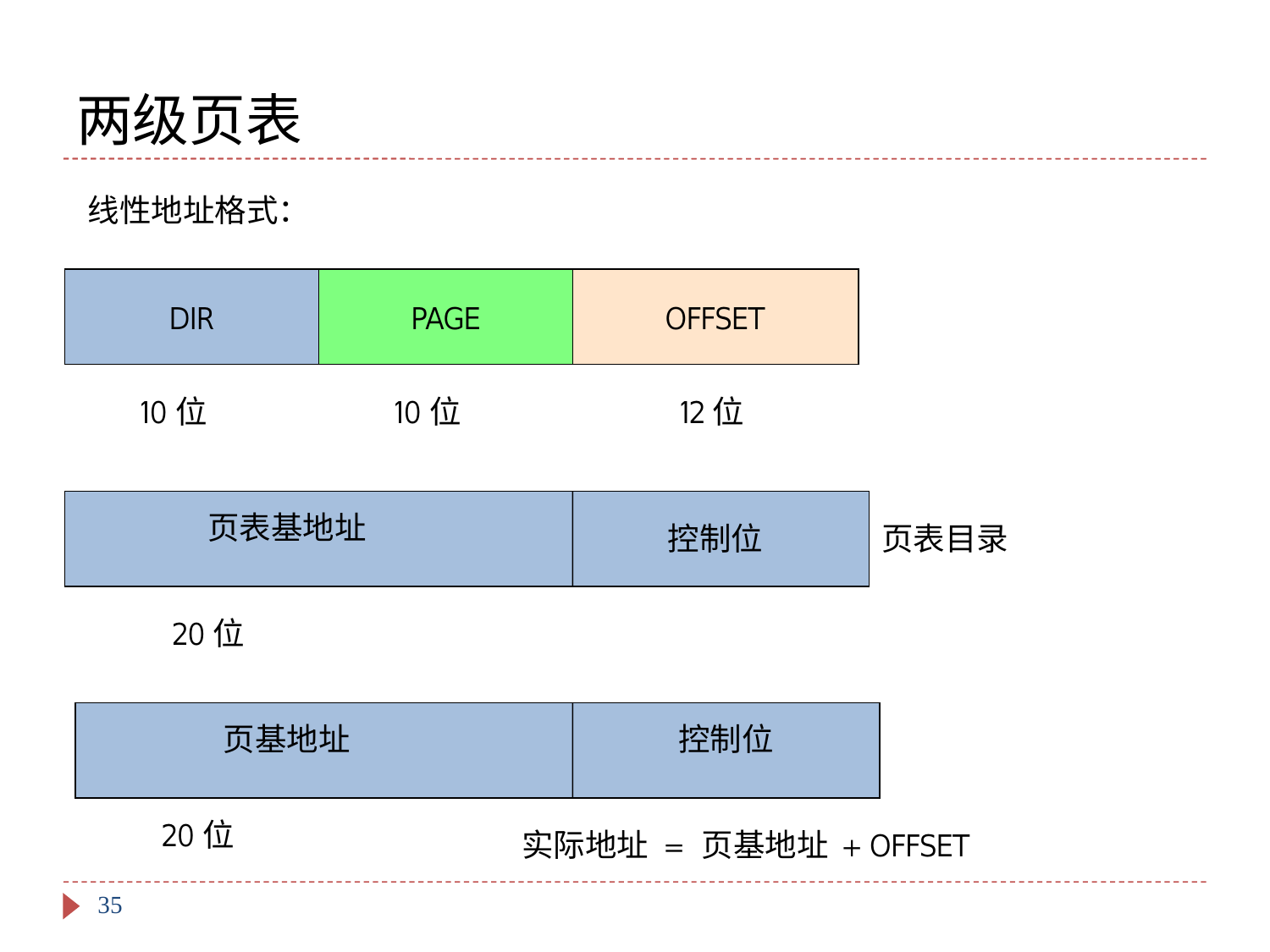

# 两级页表
线性地址格式：
DIR
PAGE
OFFSET
10位
10位
12位

页表基地址
控制位
页表目录
20位

页基地址
控制位
20位
实际地址 = 页基地址 + OFFSET
35